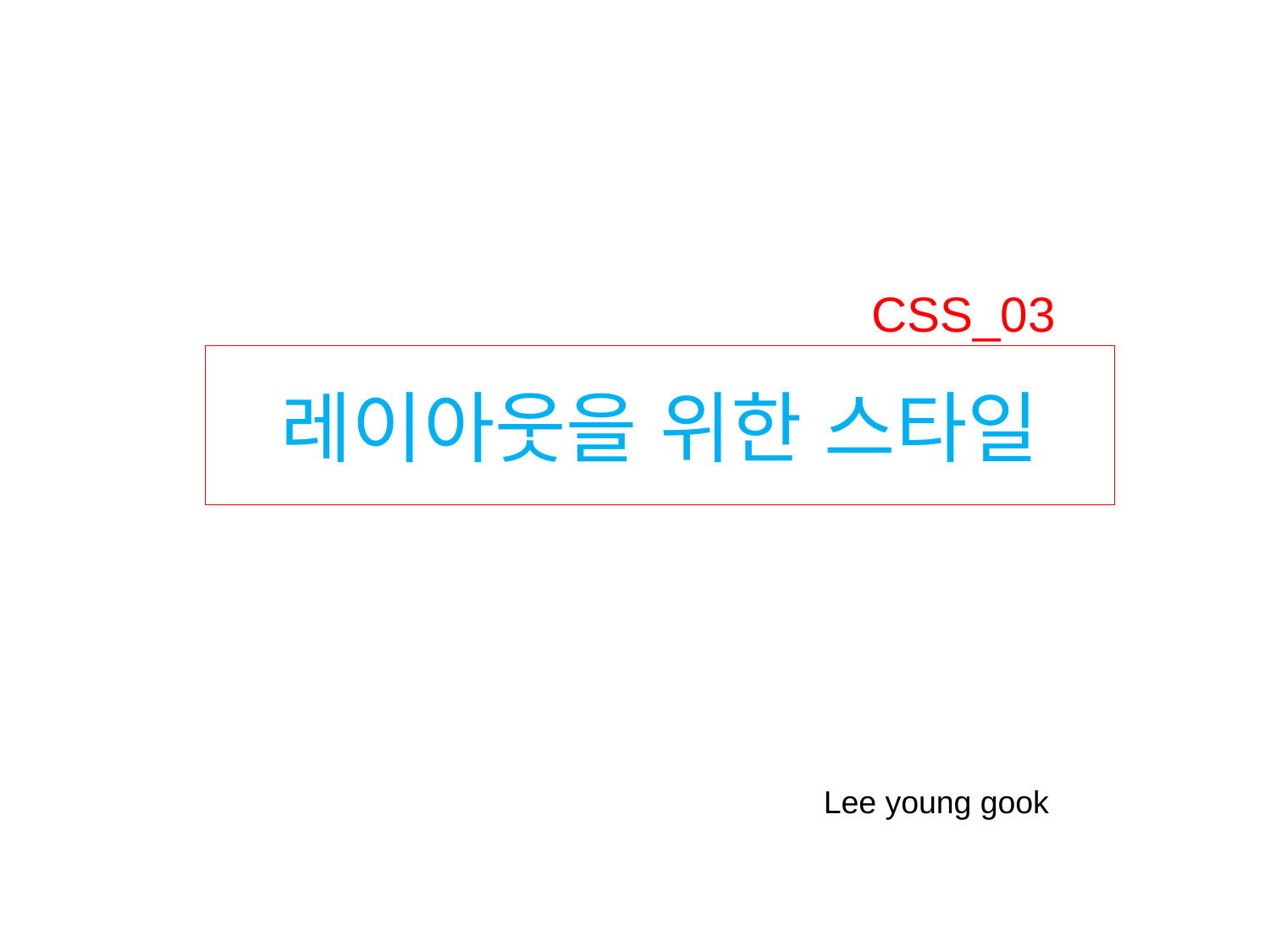

CSS_03
# 레이아웃을 위한 스타일
Lee young gook